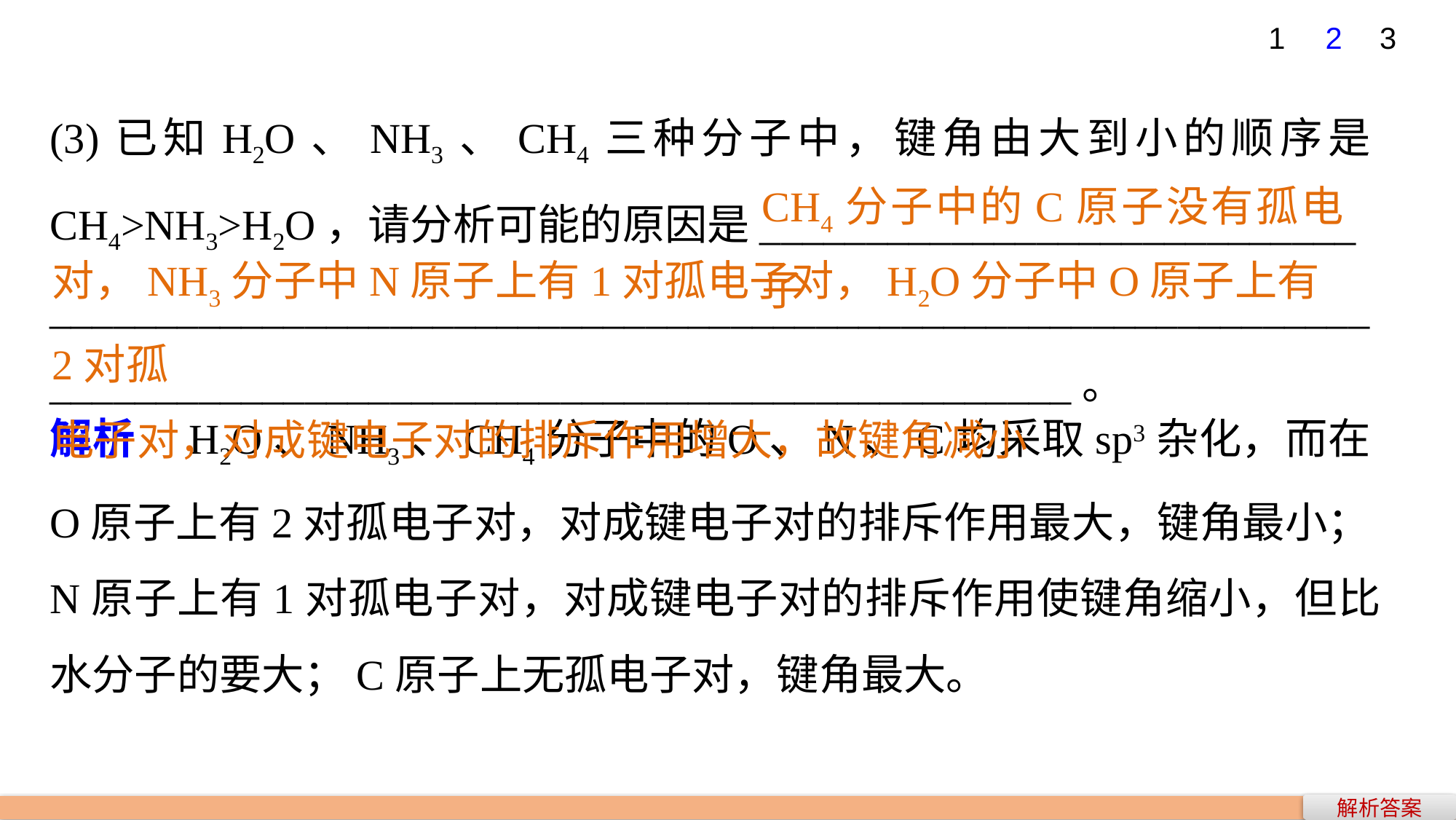

1
2
3
(3)已知H2O、NH3、CH4三种分子中，键角由大到小的顺序是CH4>NH3>H2O，请分析可能的原因是____________________________
______________________________________________________________
________________________________________________。
CH4分子中的C原子没有孤电子
对，NH3分子中N原子上有1对孤电子对，H2O分子中O原子上有2对孤
电子对，对成键电子对的排斥作用增大，故键角减小
解析　H2O、NH3、CH4分子中的O、N、C均采取sp3杂化，而在O原子上有2对孤电子对，对成键电子对的排斥作用最大，键角最小；N原子上有1对孤电子对，对成键电子对的排斥作用使键角缩小，但比水分子的要大；C原子上无孤电子对，键角最大。
解析答案